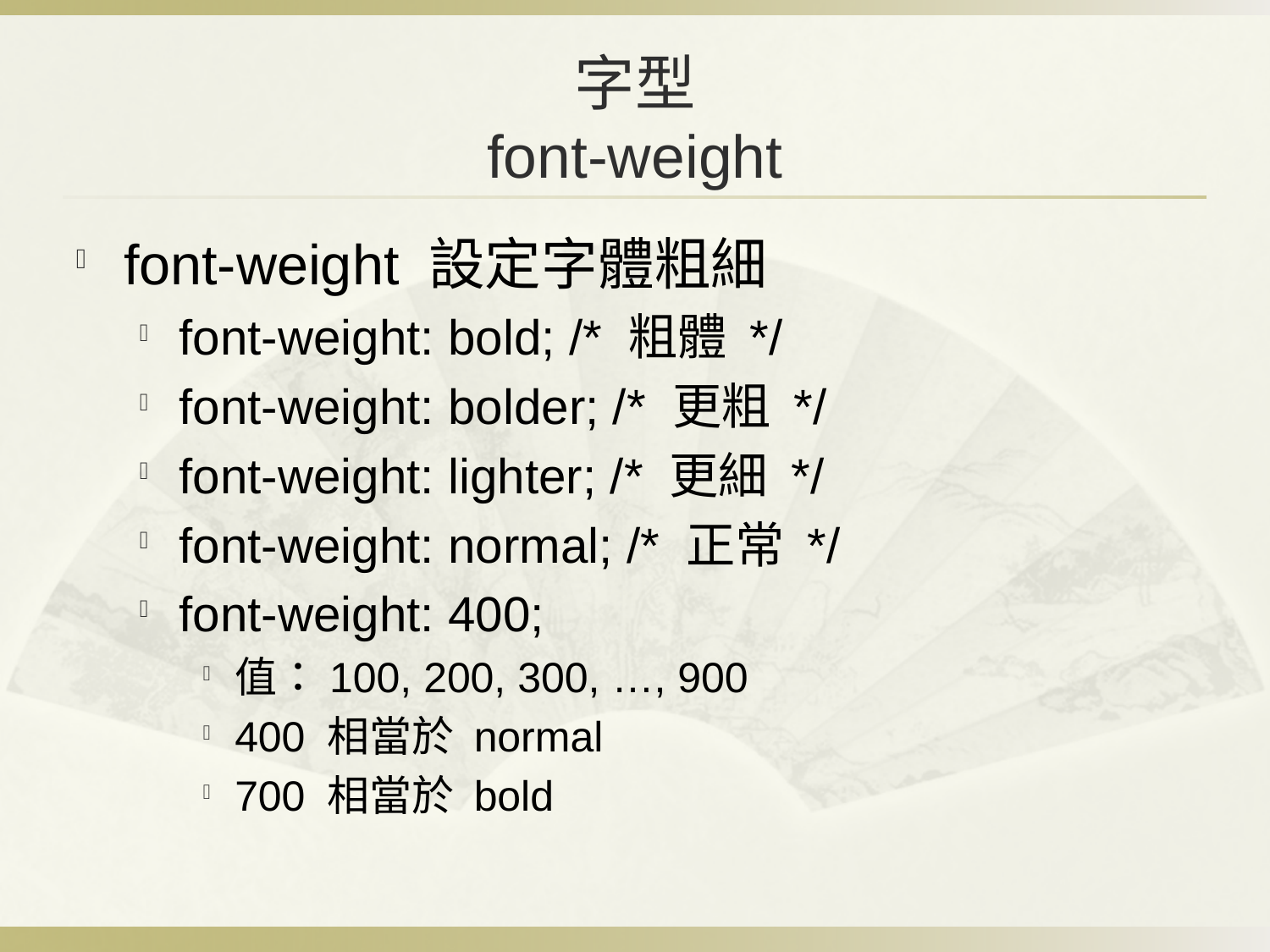

# 字型 font-weight
font-weight 設定字體粗細
font-weight: bold; /* 粗體 */
font-weight: bolder; /* 更粗 */
font-weight: lighter; /* 更細 */
font-weight: normal; /* 正常 */
font-weight: 400;
值：100, 200, 300, …, 900
400 相當於 normal
700 相當於 bold